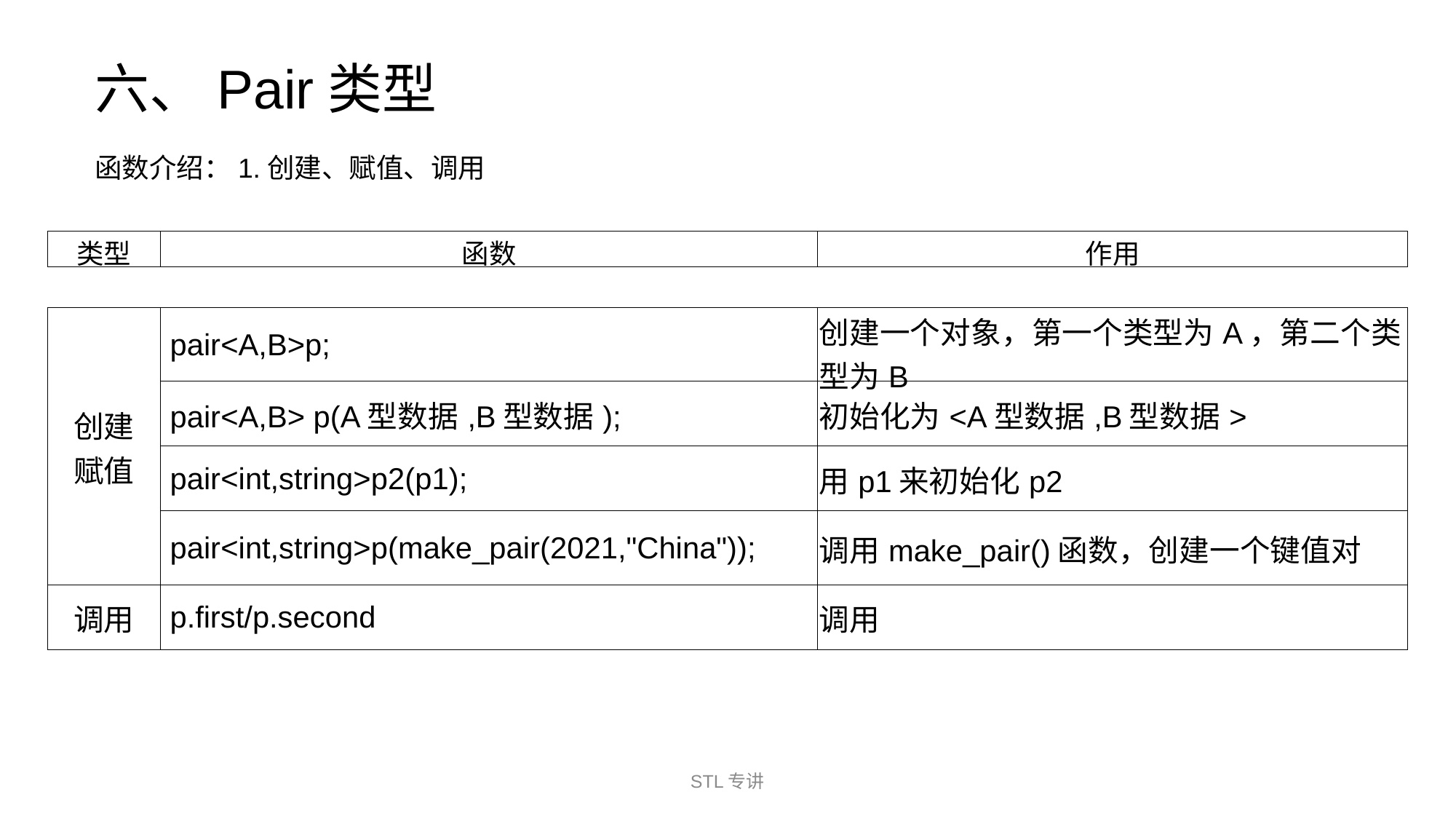

六、Pair类型
函数介绍：1.创建、赋值、调用
| 类型 | 函数 | 作用 |
| --- | --- | --- |
| 创建 赋值 | pair<A,B>p; | 创建一个对象，第一个类型为A，第二个类型为B |
| --- | --- | --- |
|  | pair<A,B> p(A型数据,B型数据); | 初始化为<A型数据,B型数据> |
|  | pair<int,string>p2(p1); | 用p1来初始化p2 |
|  | pair<int,string>p(make\_pair(2021,"China")); | 调用make\_pair()函数，创建一个键值对 |
| 调用 | p.first/p.second | 调用 |

STL专讲
33